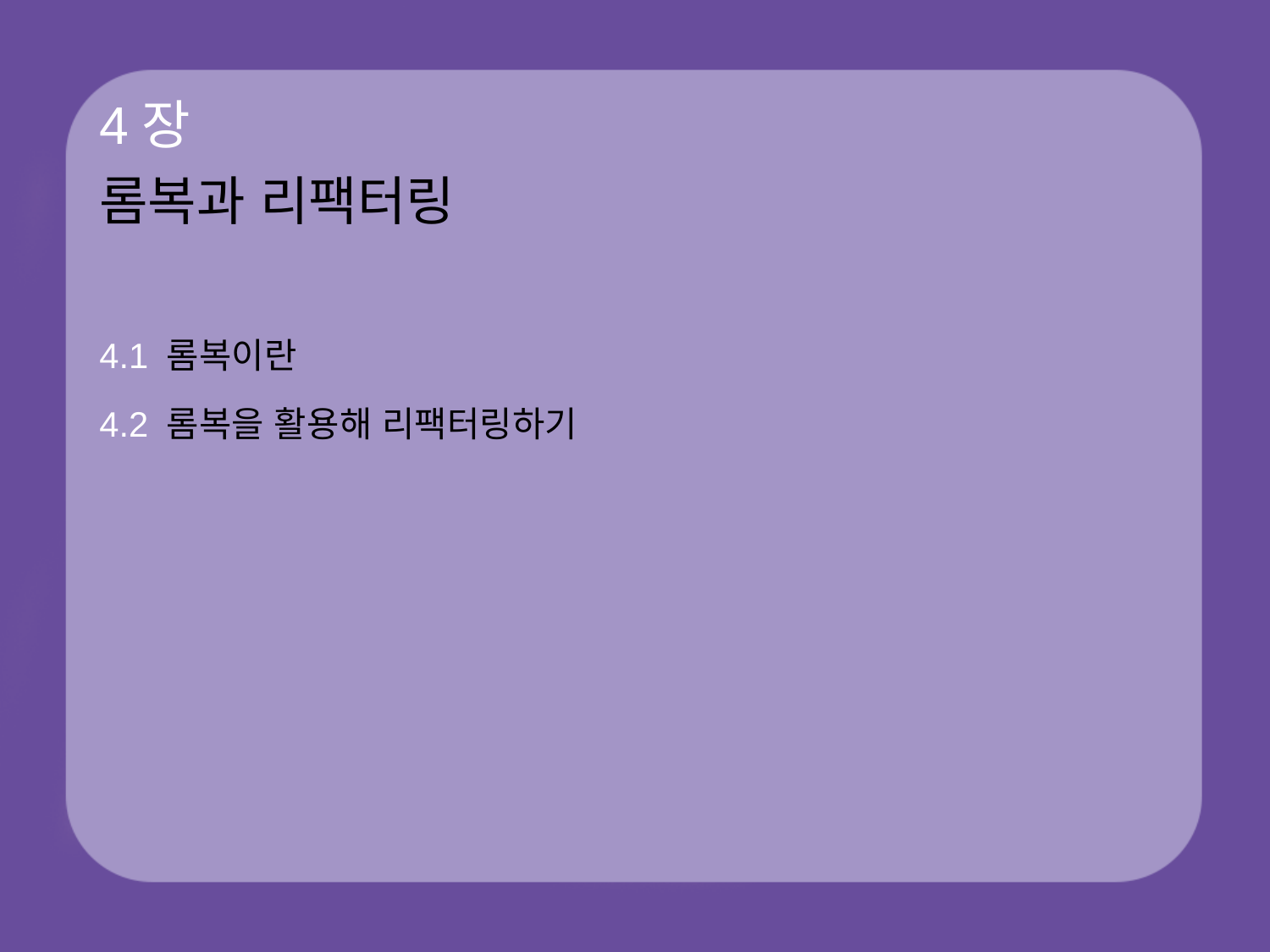

# 4장 롬복과 리팩터링
4.1 롬복이란
4.2 롬복을 활용해 리팩터링하기